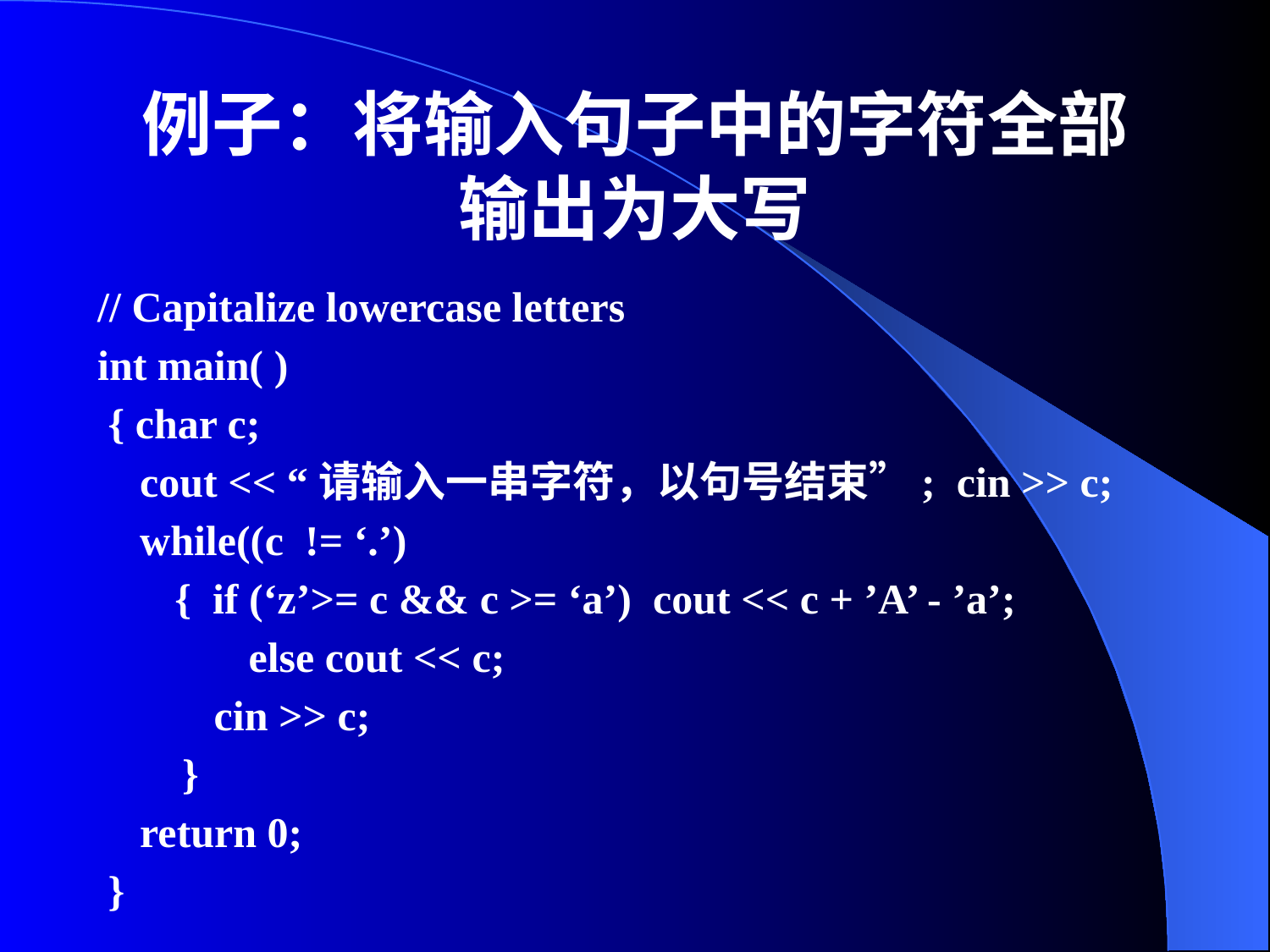

# 例子：将输入句子中的字符全部输出为大写
// Capitalize lowercase letters
int main( )
 { char c;
    cout << “请输入一串字符，以句号结束”;  cin >> c;
    while((c  != ‘.’)
	 {  if (‘z’>= c && c >= ‘a’)  cout << c + ’A’ - ’a’;
	        else cout << c;
           cin >> c;
        }
    return 0;
 }